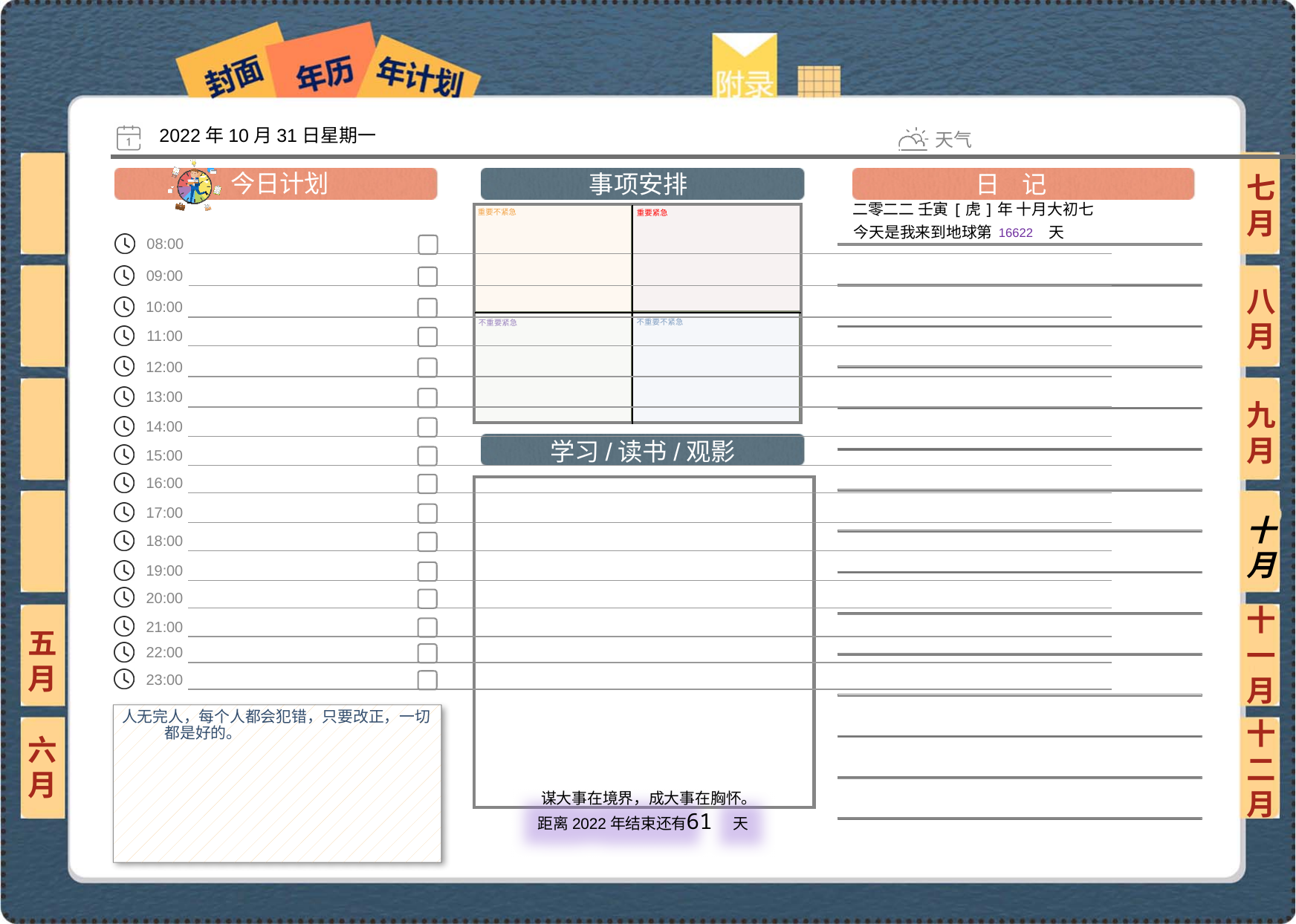

2022年10月31日星期一
七月
二零二二 壬寅[虎]年 十月大初七
16622
八月
九月
十月
十一月
五月
人无完人，每个人都会犯错，只要改正，一切都是好的。

六月
十二月
61
 谋大事在境界，成大事在胸怀。